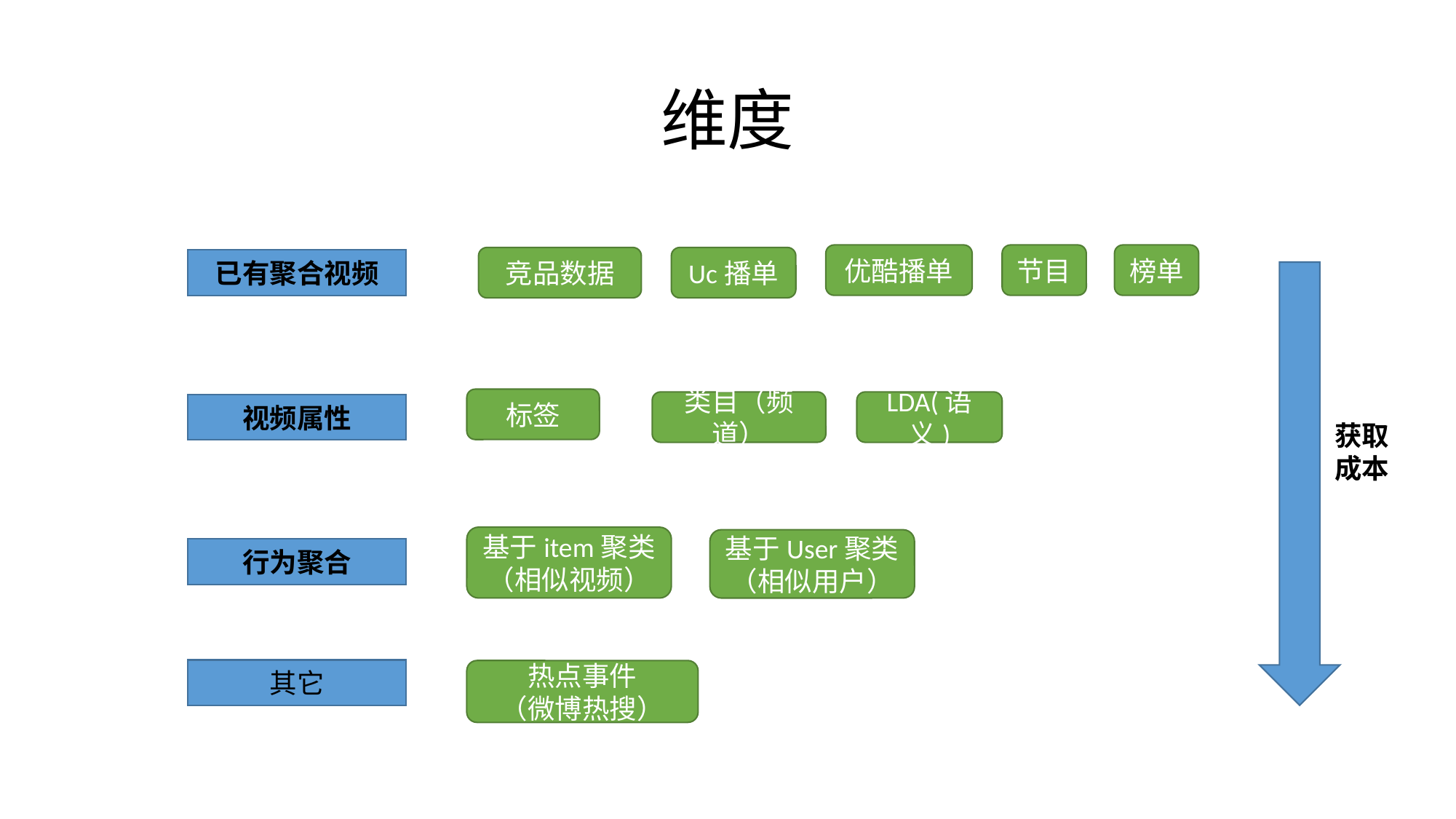

# 维度
榜单
优酷播单
节目
竞品数据
Uc播单
已有聚合视频

标签
类目（频道）
LDA(语义)
视频属性
获取
成本
基于item聚类
（相似视频）
基于User聚类
（相似用户）
行为聚合
其它
热点事件
（微博热搜）